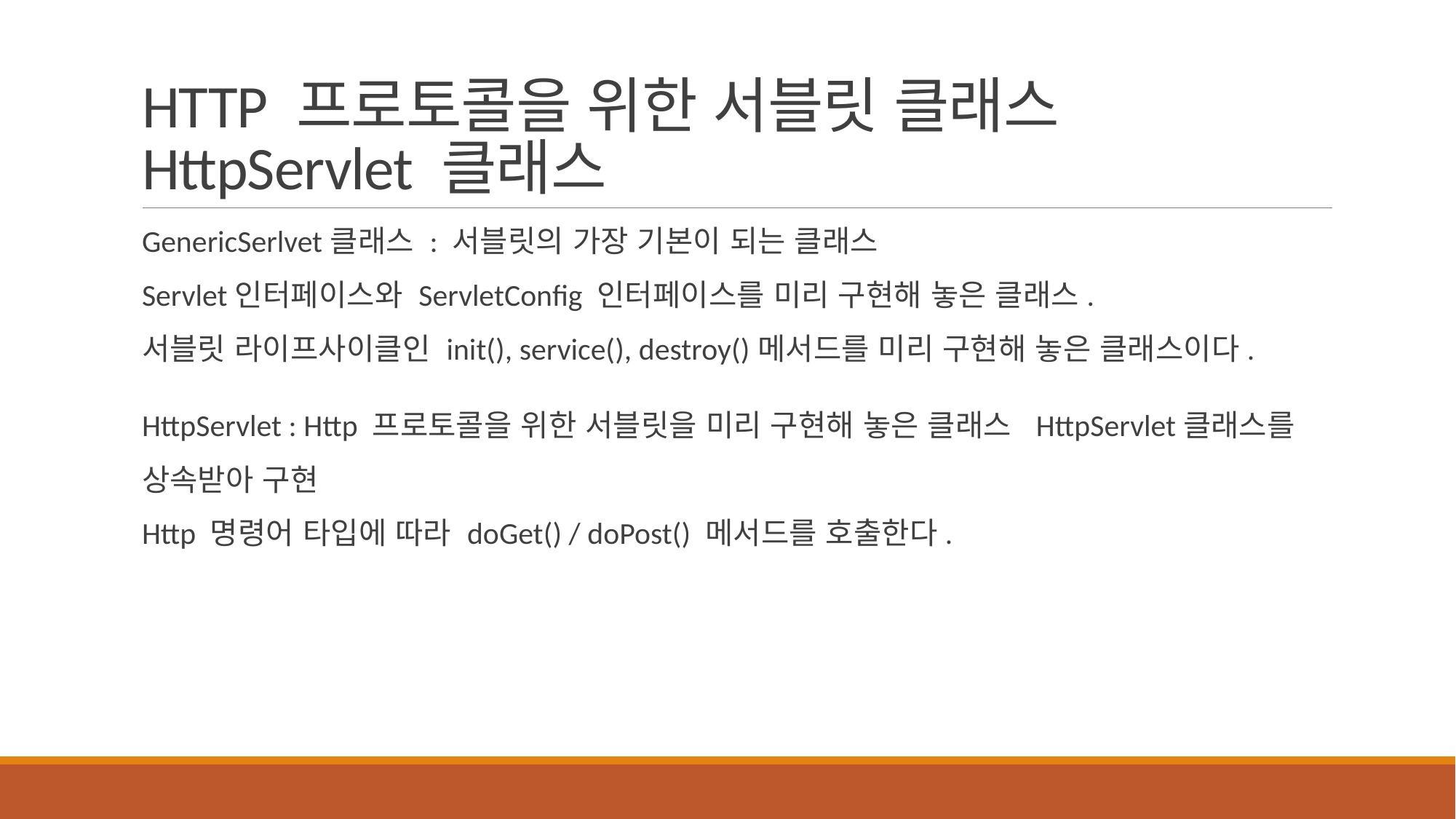

# HTTP 프로토콜을 위한 서블릿 클래스 HttpServlet 클래스
GenericSerlvet클래스 : 서블릿의 가장 기본이 되는 클래스
Servlet인터페이스와 ServletConfig 인터페이스를 미리 구현해 놓은 클래스.
서블릿 라이프사이클인 init(), service(), destroy()메서드를 미리 구현해 놓은 클래스이다.
HttpServlet : Http 프로토콜을 위한 서블릿을 미리 구현해 놓은 클래스  HttpServlet클래스를 상속받아 구현
Http 명령어 타입에 따라 doGet() / doPost() 메서드를 호출한다.